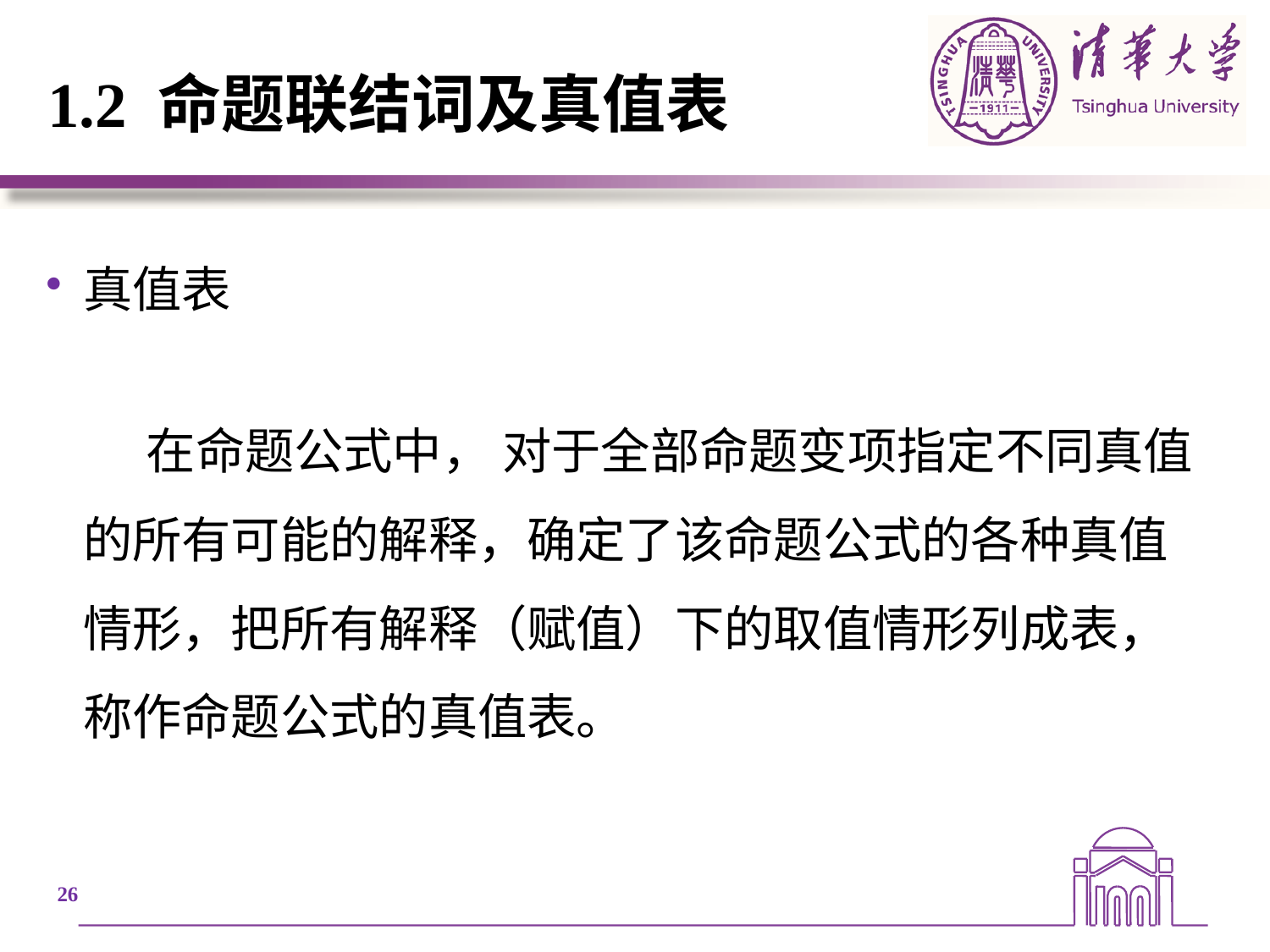

# 1.2 命题联结词及真值表
真值表

　　在命题公式中， 对于全部命题变项指定不同真值的所有可能的解释，确定了该命题公式的各种真值情形，把所有解释（赋值）下的取值情形列成表，称作命题公式的真值表。